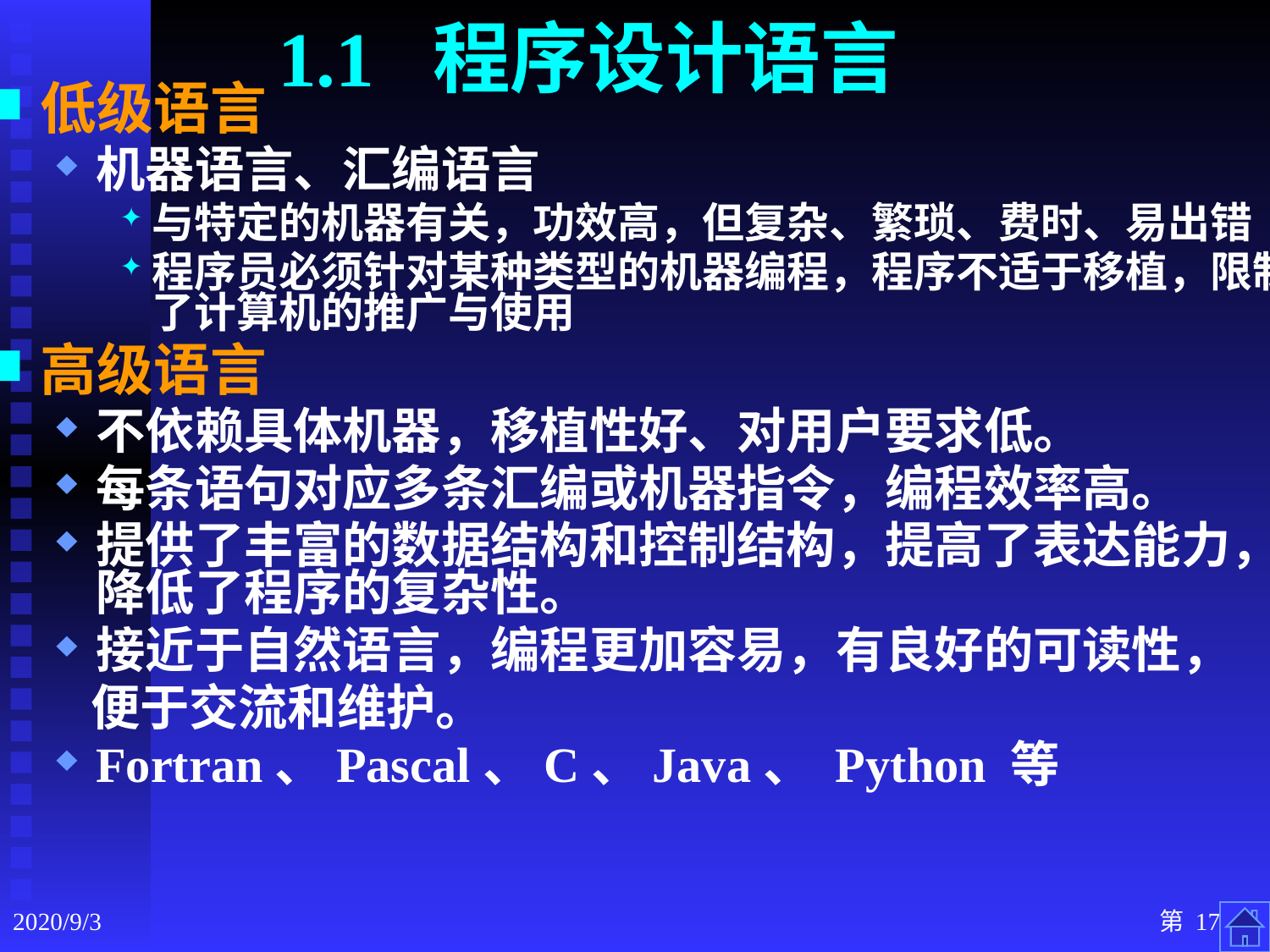

1.1  程序设计语言
低级语言
机器语言、汇编语言
与特定的机器有关，功效高，但复杂、繁琐、费时、易出错
程序员必须针对某种类型的机器编程，程序不适于移植，限制了计算机的推广与使用
高级语言
不依赖具体机器，移植性好、对用户要求低。
每条语句对应多条汇编或机器指令，编程效率高。
提供了丰富的数据结构和控制结构，提高了表达能力，降低了程序的复杂性。
接近于自然语言，编程更加容易，有良好的可读性，
  便于交流和维护。
Fortran、Pascal、C、Java、 Python 等
2020/9/3
第 17 页